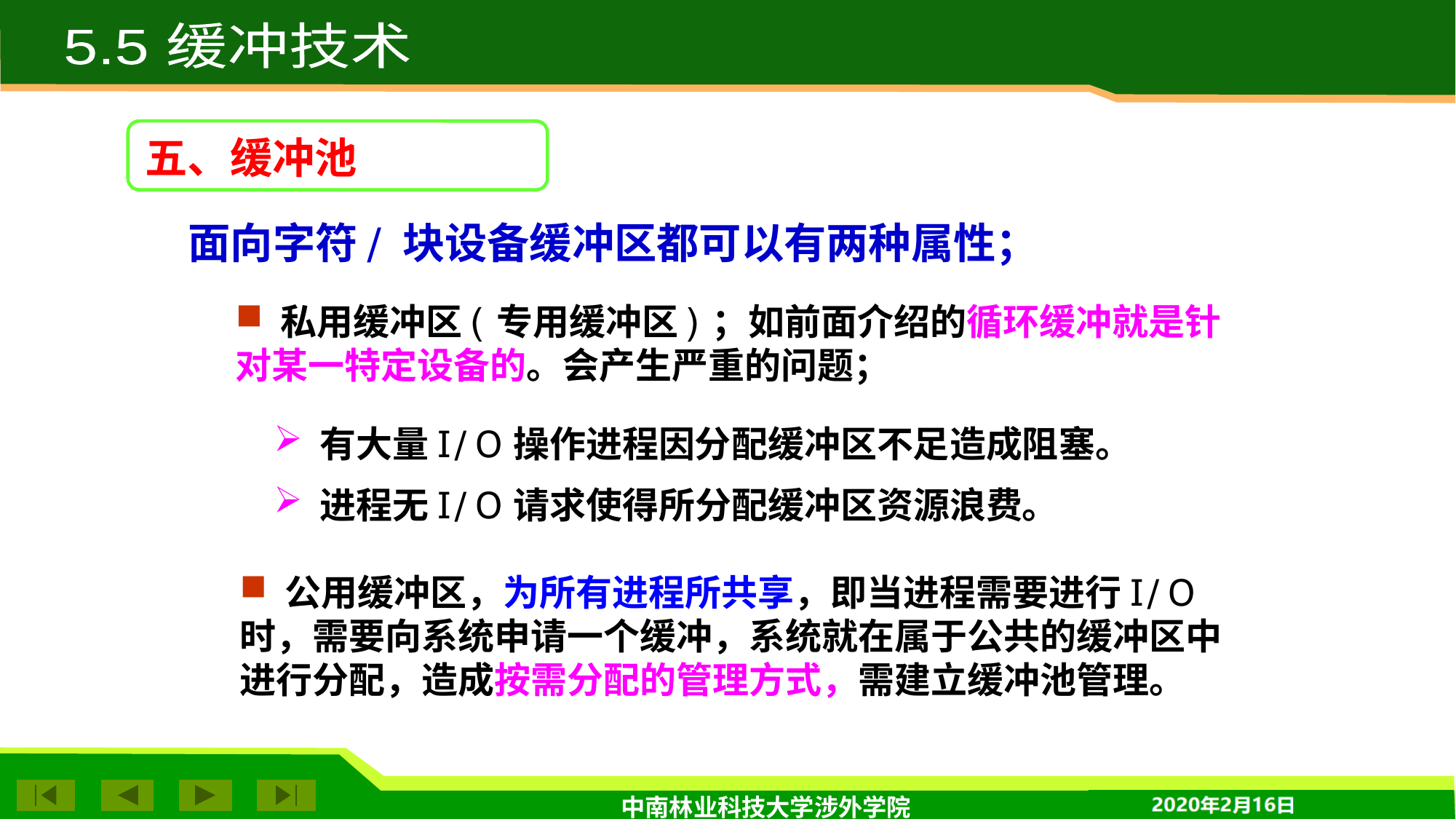

5.5 缓冲技术

五、缓冲池
面向字符/块设备缓冲区都可以有两种属性；
 私用缓冲区(专用缓冲区)；如前面介绍的循环缓冲就是针对某一特定设备的。会产生严重的问题；
 有大量I/O操作进程因分配缓冲区不足造成阻塞。
 进程无I/O请求使得所分配缓冲区资源浪费。
 公用缓冲区，为所有进程所共享，即当进程需要进行I/O时，需要向系统申请一个缓冲，系统就在属于公共的缓冲区中进行分配，造成按需分配的管理方式，需建立缓冲池管理。